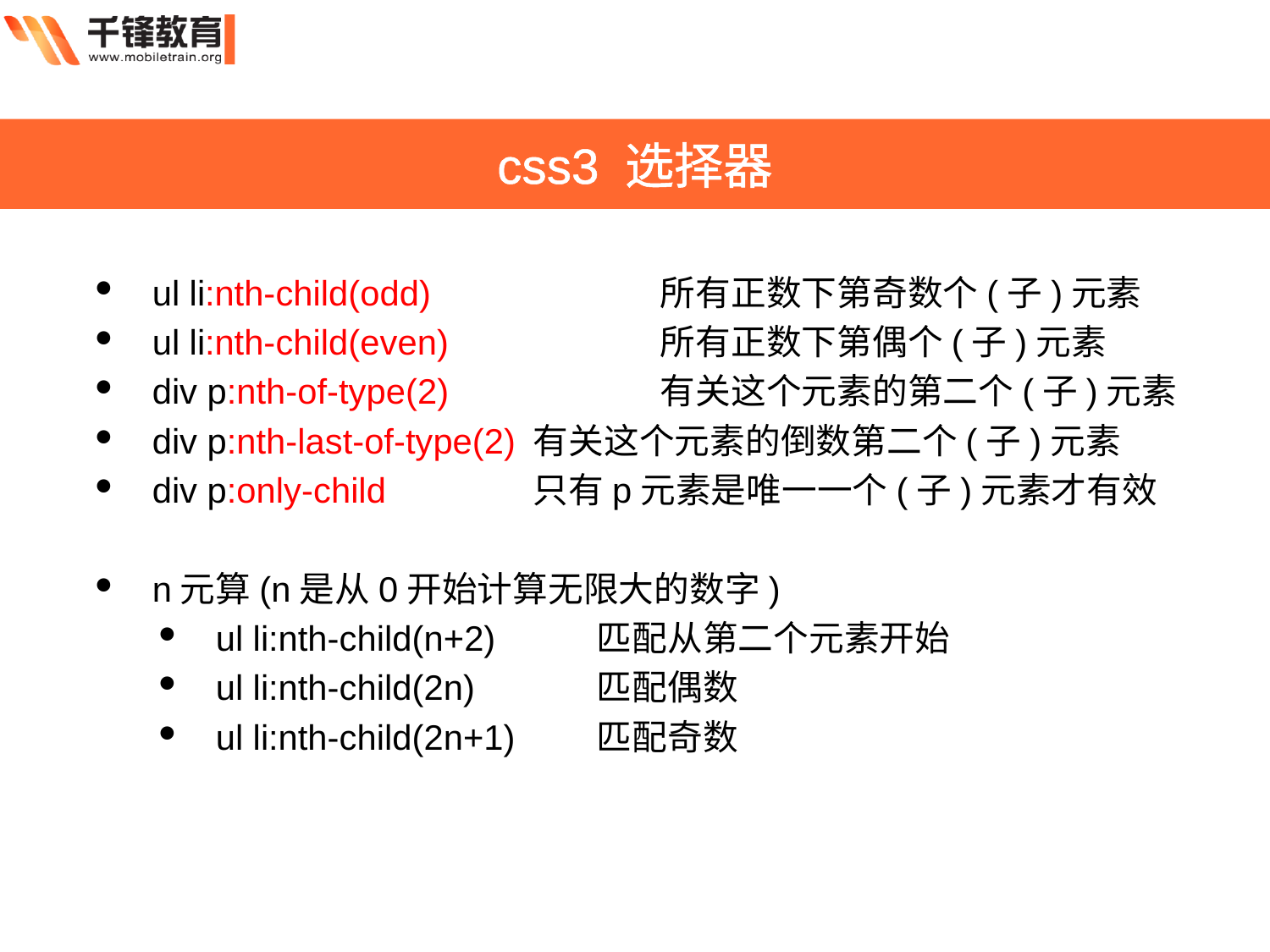

css3 选择器
ul li:nth-child(odd)		所有正数下第奇数个(子)元素
ul li:nth-child(even)		所有正数下第偶个(子)元素
div p:nth-of-type(2)		有关这个元素的第二个(子)元素
div p:nth-last-of-type(2)	有关这个元素的倒数第二个(子)元素
div p:only-child		只有p元素是唯一一个(子)元素才有效

n元算(n是从0开始计算无限大的数字)
ul li:nth-child(n+2) 	匹配从第二个元素开始
ul li:nth-child(2n) 	匹配偶数
ul li:nth-child(2n+1) 	匹配奇数